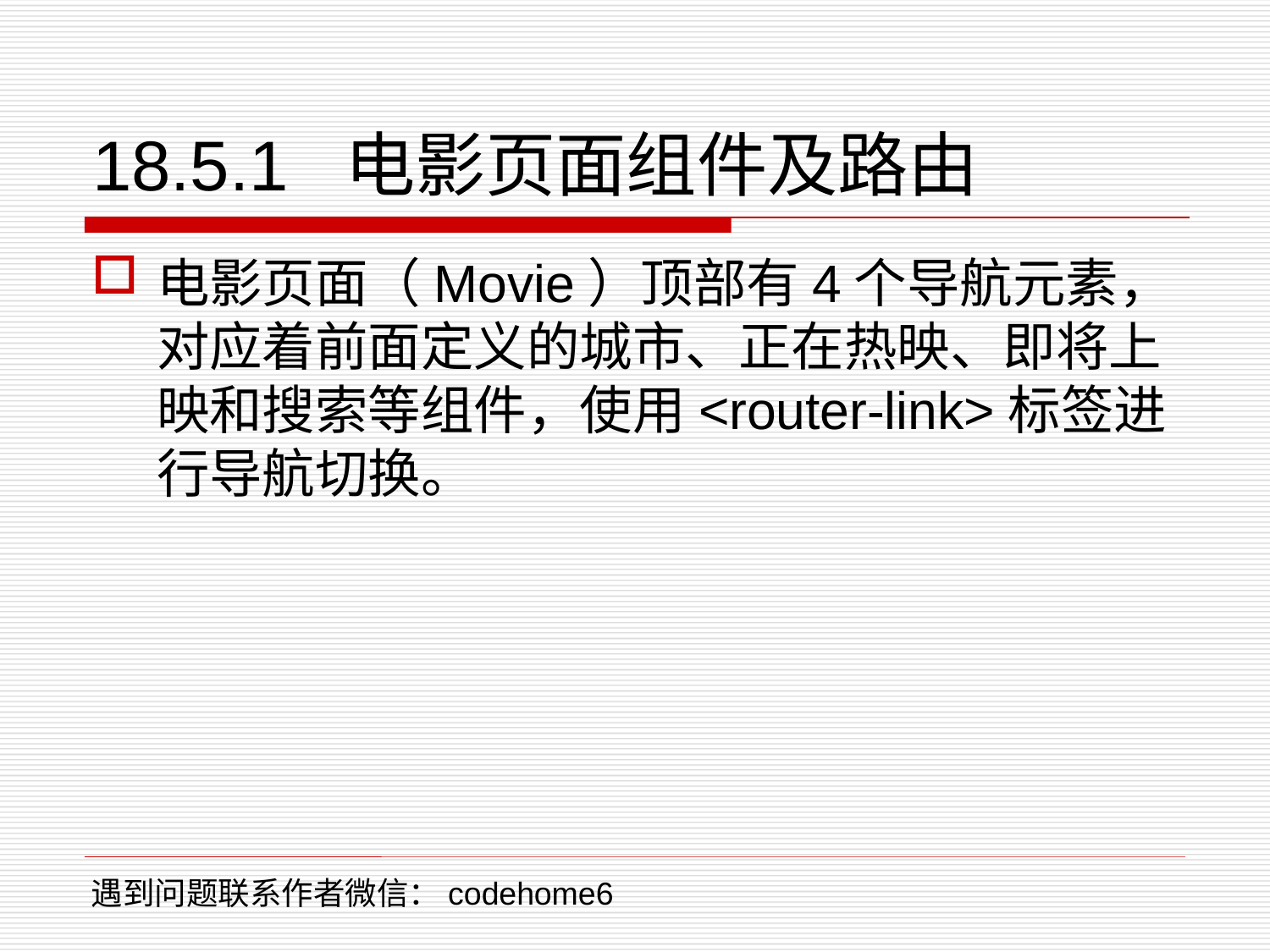

# 18.5.1  电影页面组件及路由
电影页面（Movie）顶部有4个导航元素，对应着前面定义的城市、正在热映、即将上映和搜索等组件，使用<router-link>标签进行导航切换。
遇到问题联系作者微信：codehome6